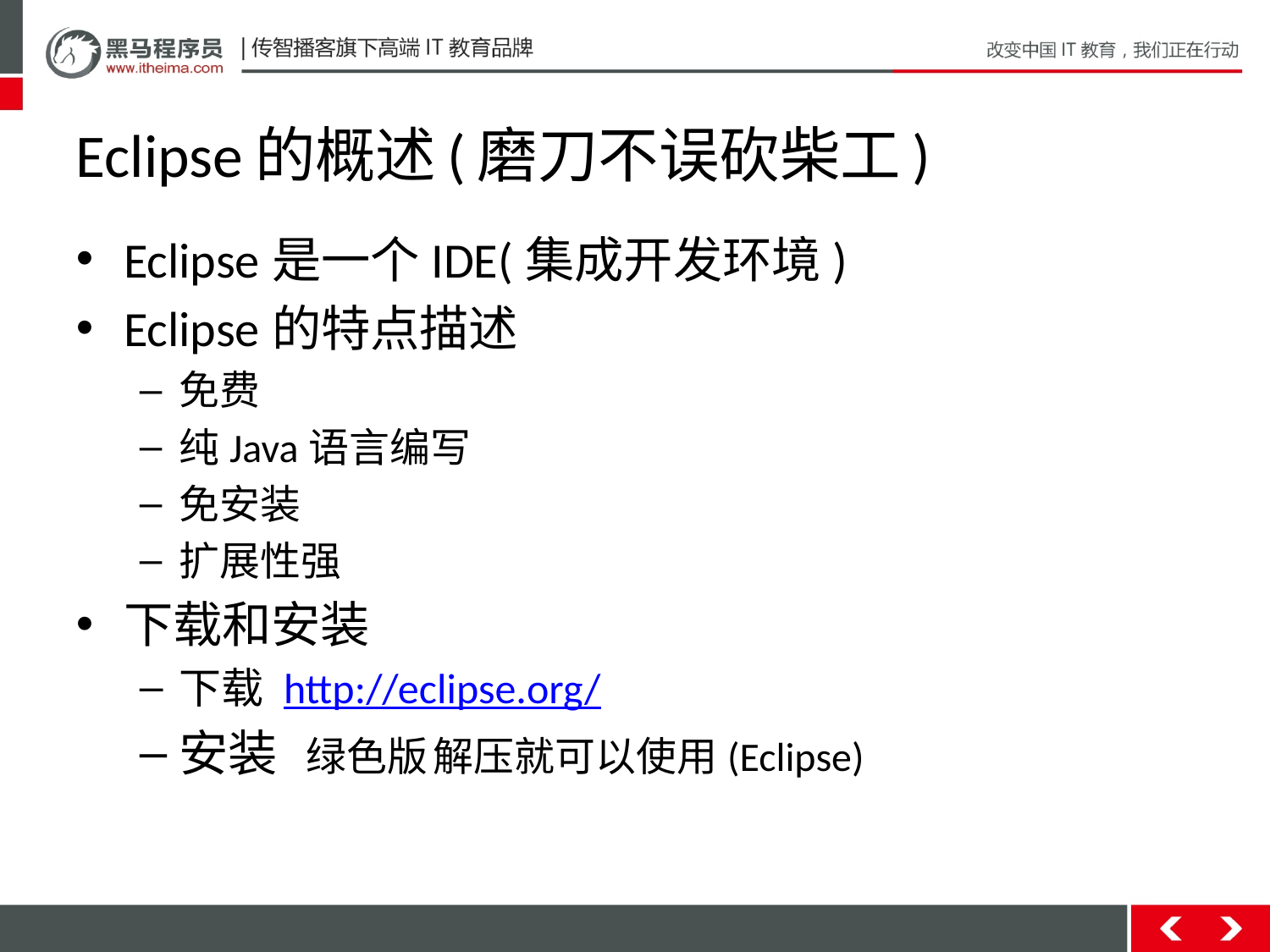

# Eclipse的概述(磨刀不误砍柴工)
Eclipse是一个IDE(集成开发环境)
Eclipse的特点描述
免费
纯Java语言编写
免安装
扩展性强
下载和安装
下载 http://eclipse.org/
安装	绿色版	解压就可以使用(Eclipse)